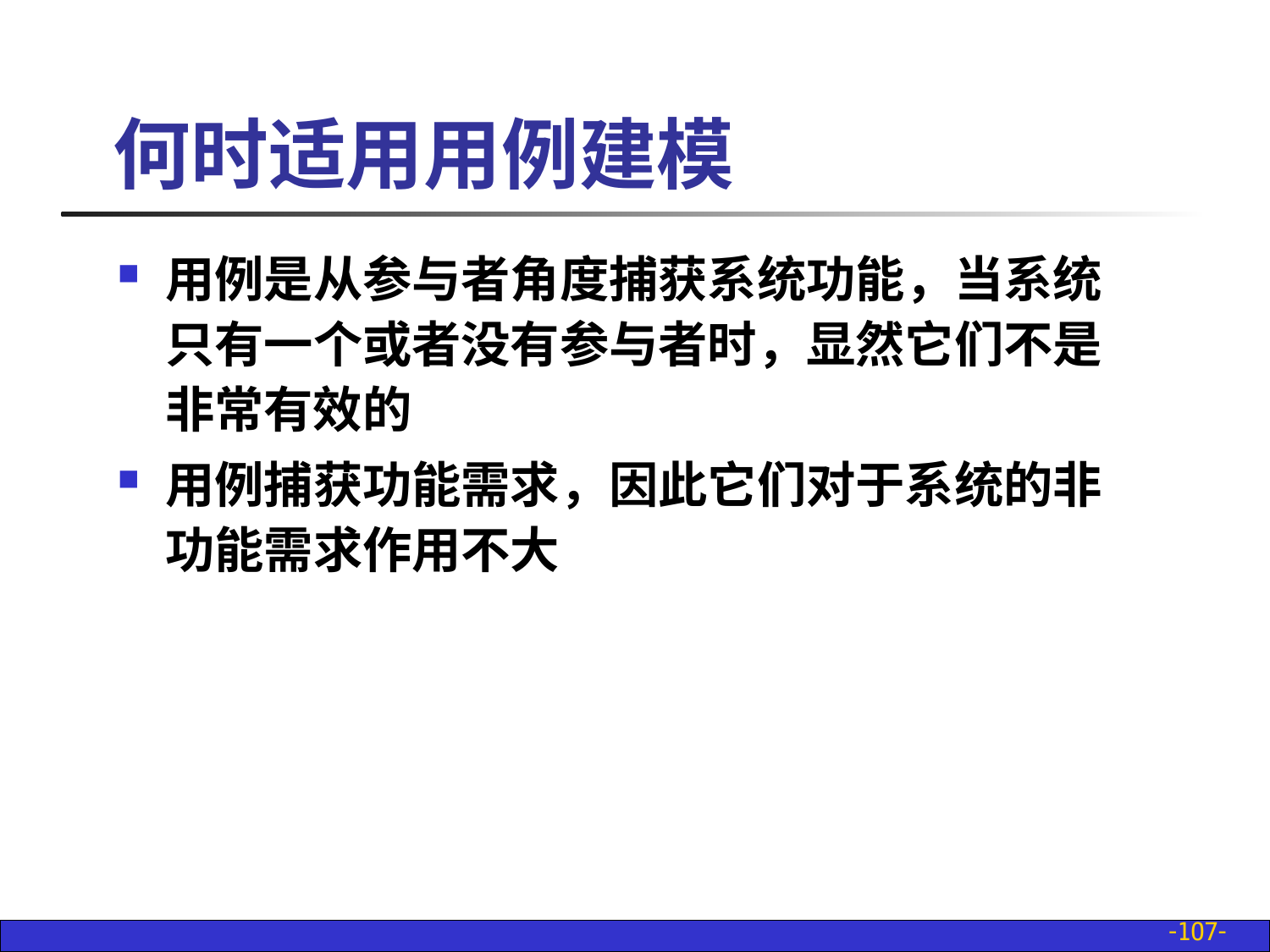

# 何时适用用例建模
用例是从参与者角度捕获系统功能，当系统只有一个或者没有参与者时，显然它们不是非常有效的
用例捕获功能需求，因此它们对于系统的非功能需求作用不大

-107-